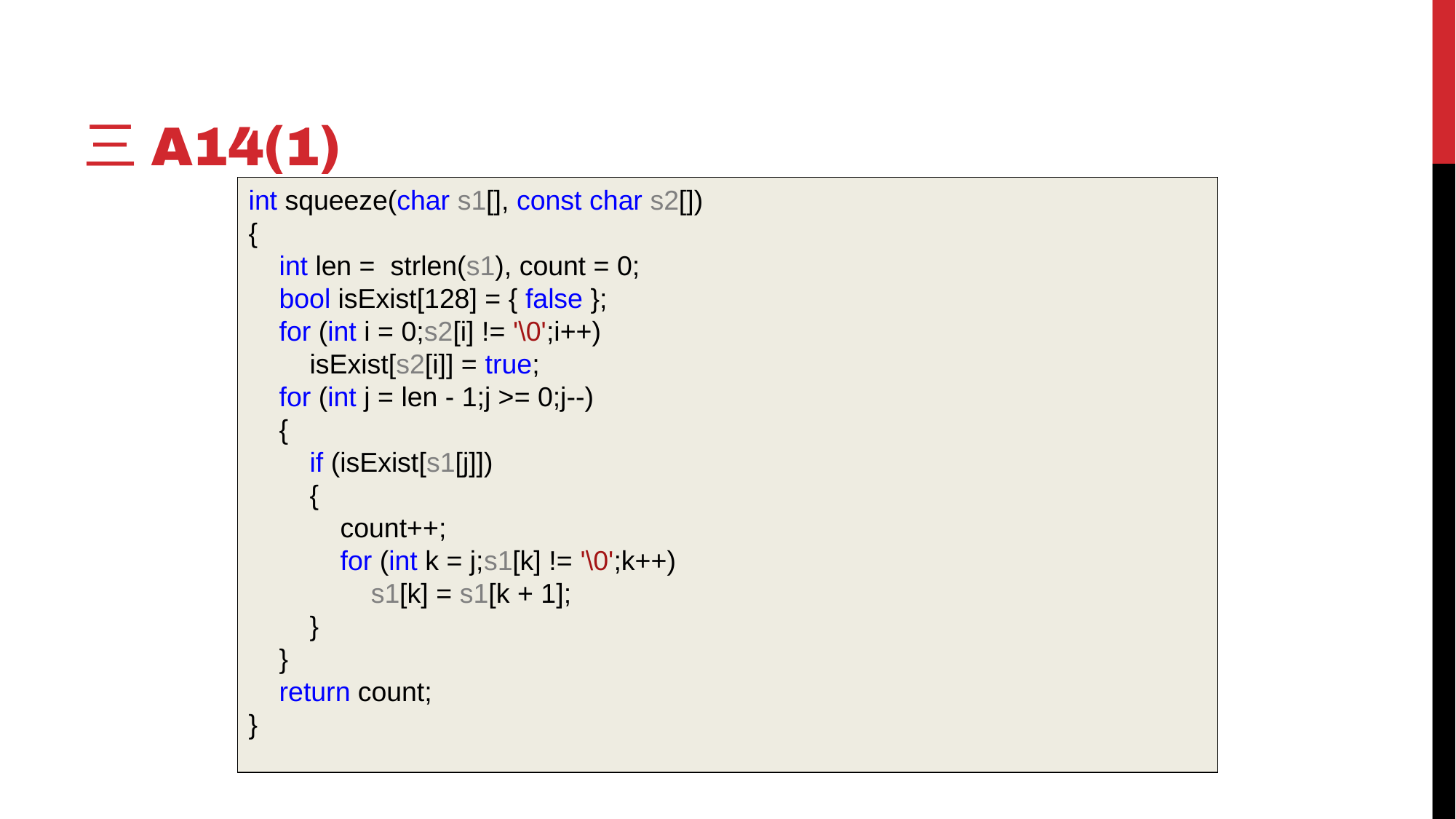

# 三a14(1)
int squeeze(char s1[], const char s2[])
{
    int len =  strlen(s1), count = 0;
    bool isExist[128] = { false };
    for (int i = 0;s2[i] != '\0';i++)
        isExist[s2[i]] = true;
    for (int j = len - 1;j >= 0;j--)
    {
        if (isExist[s1[j]])
        {
            count++;
            for (int k = j;s1[k] != '\0';k++)
                s1[k] = s1[k + 1];
        }
    }
    return count;
}